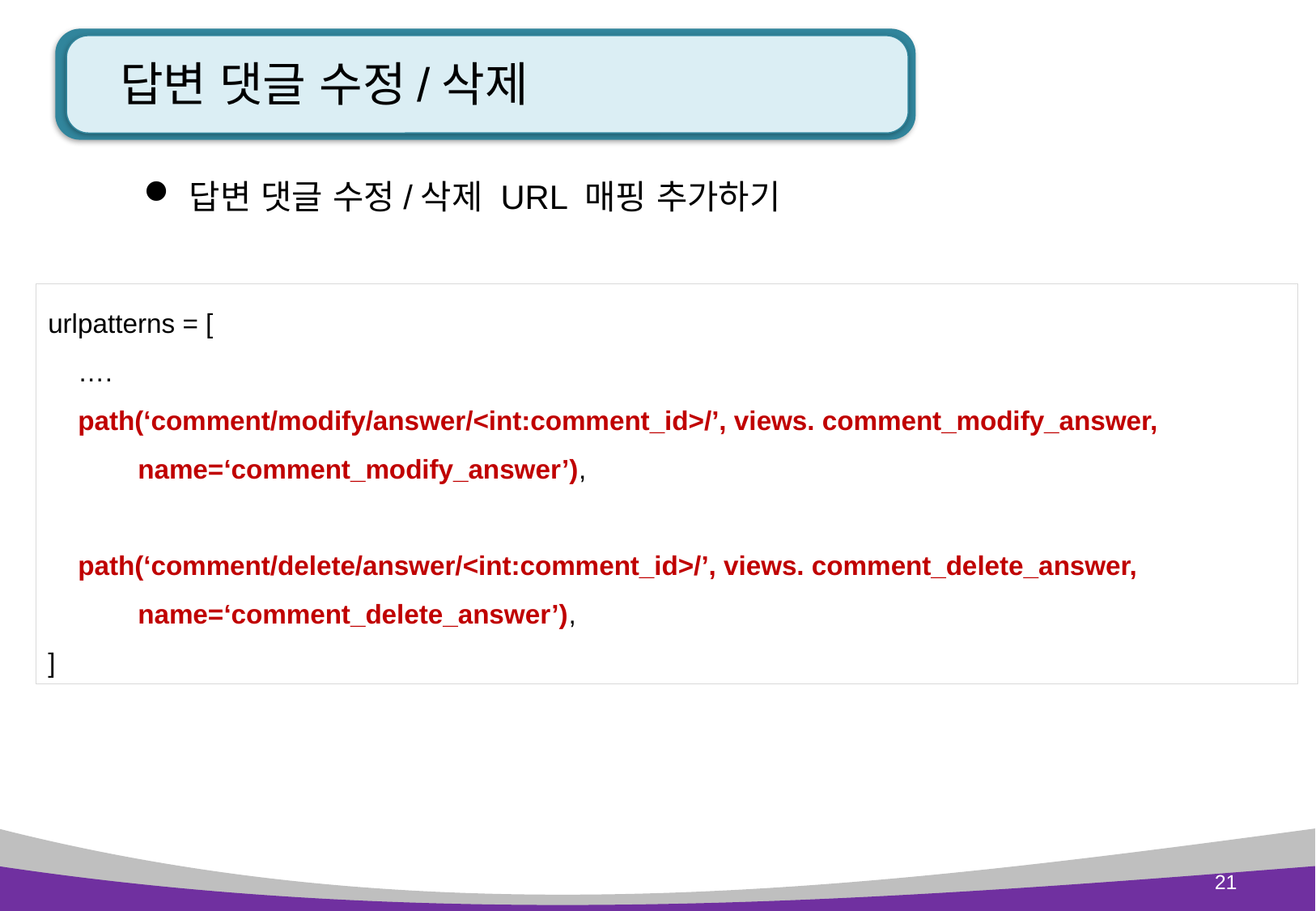

# 답변 댓글 수정/삭제
답변 댓글 수정/삭제 URL 매핑 추가하기
urlpatterns = [
    ….
    path(‘comment/modify/answer/<int:comment_id>/’, views. comment_modify_answer,
            name=‘comment_modify_answer’),

    path(‘comment/delete/answer/<int:comment_id>/’, views. comment_delete_answer,
            name=‘comment_delete_answer’),
]
21